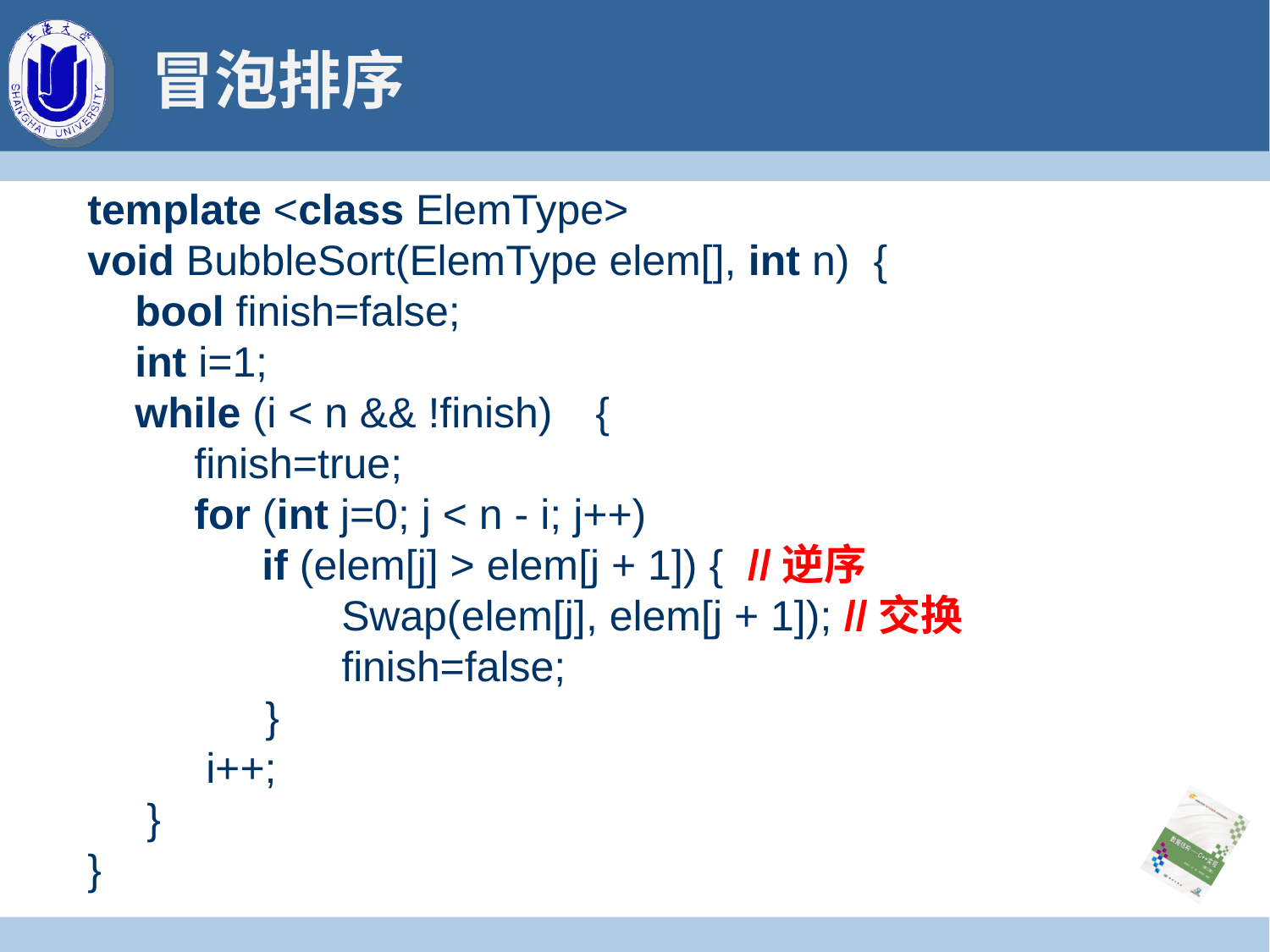

# 冒泡排序
template <class ElemType>
void BubbleSort(ElemType elem[], int n)  {
    bool finish=false;
    int i=1;
    while (i < n && !finish)	{
         finish=true;
         for (int j=0; j < n - i; j++)
	    if (elem[j] > elem[j + 1]) {  //逆序
		Swap(elem[j], elem[j + 1]); //交换
		finish=false;
               }
          i++;
     }
}